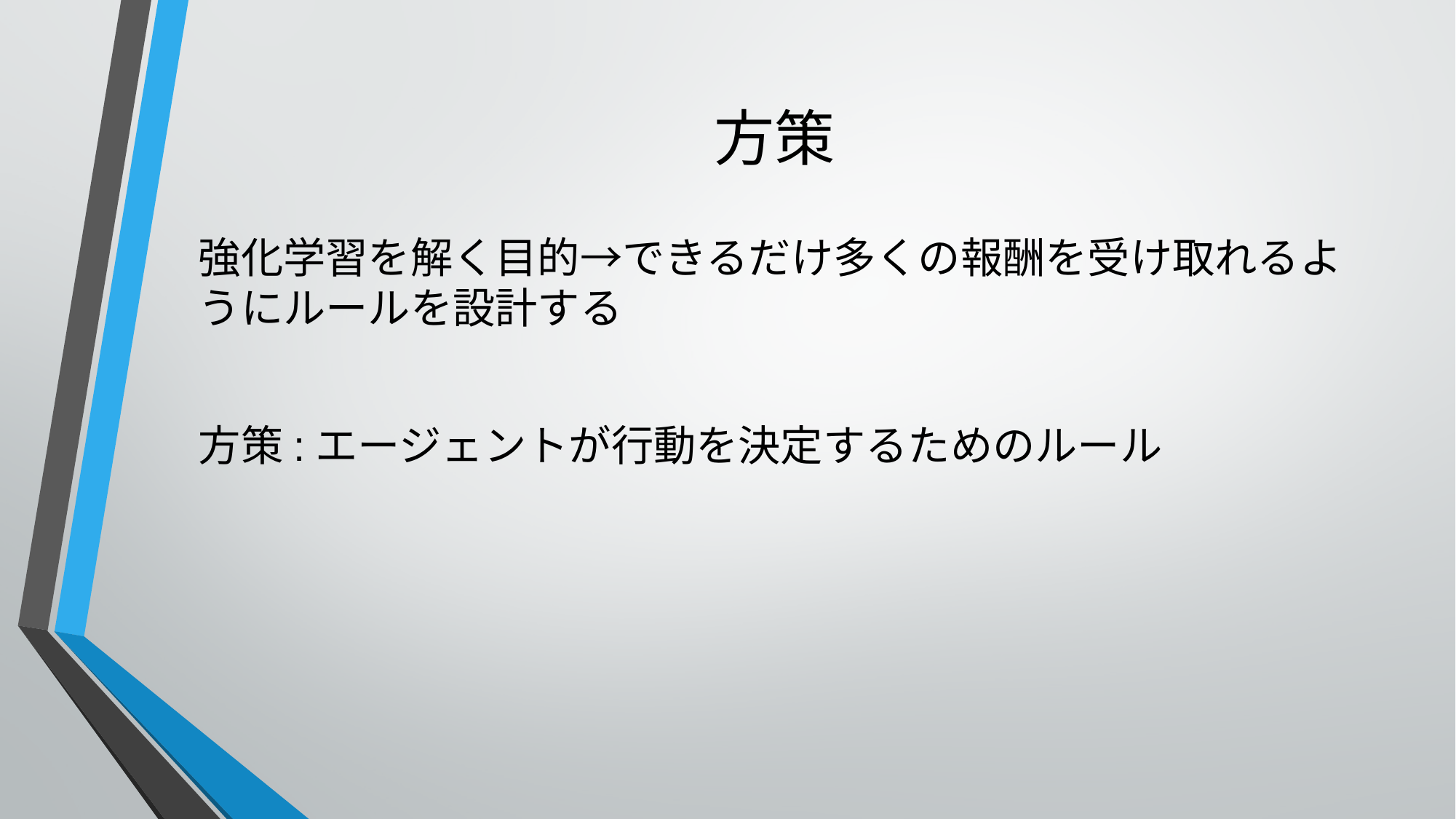

# 方策
強化学習を解く目的→できるだけ多くの報酬を受け取れるようにルールを設計する

方策:エージェントが行動を決定するためのルール